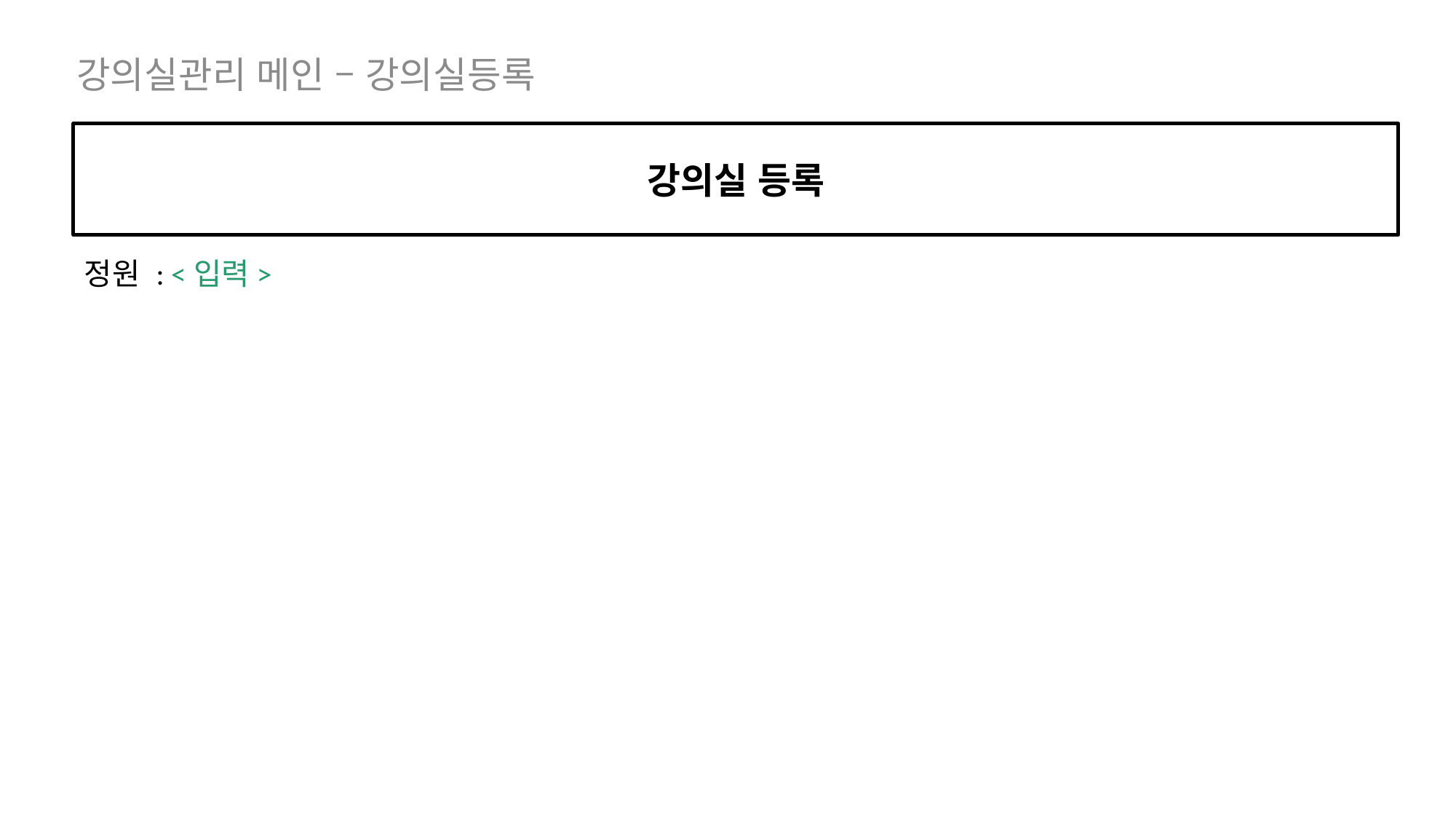

강의실관리 메인 – 강의실등록
강의실 등록
정원 : <입력>